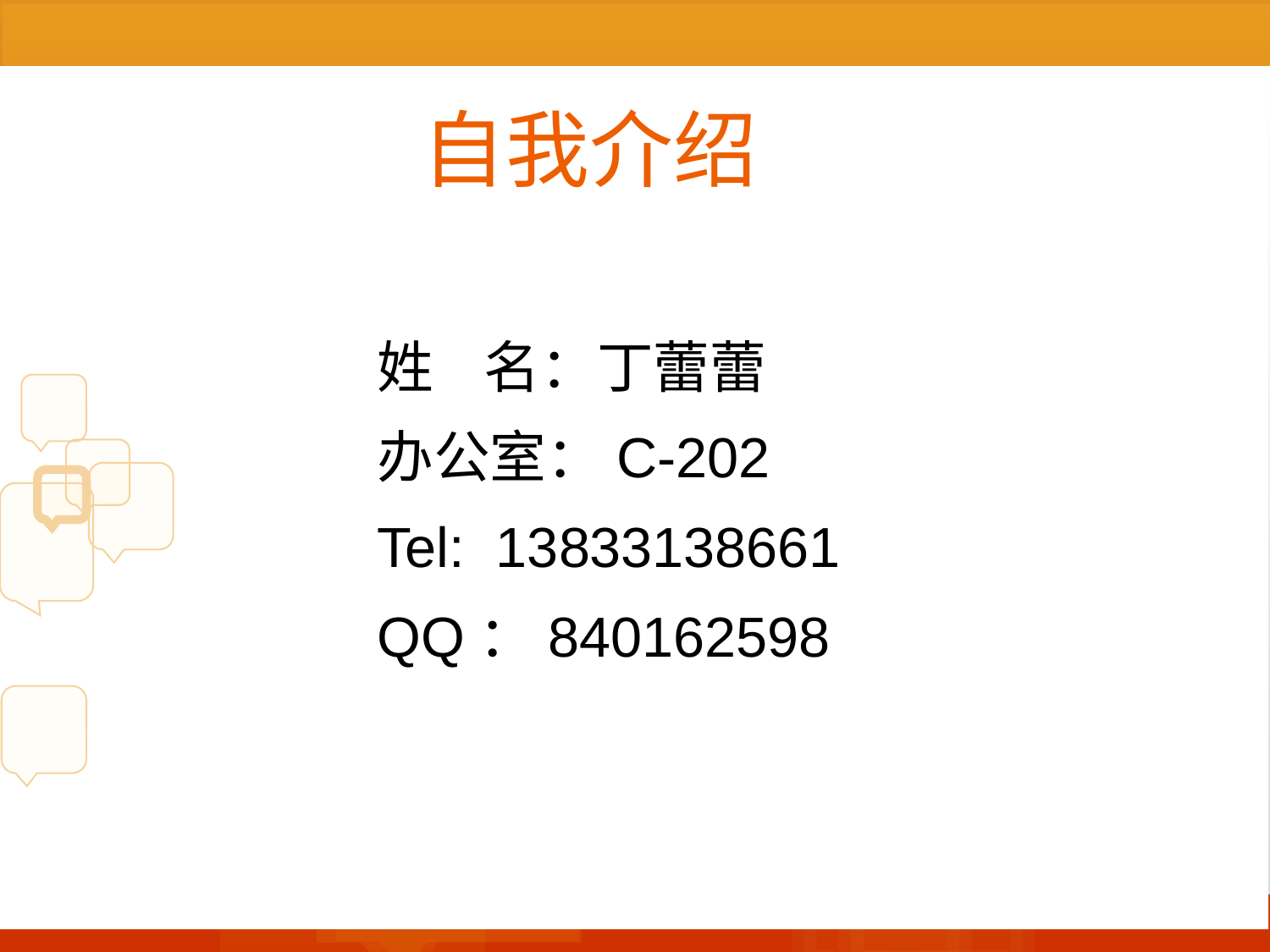

# 自我介绍
姓    名：丁蕾蕾
办公室：C-202
Tel:  13833138661
QQ：840162598